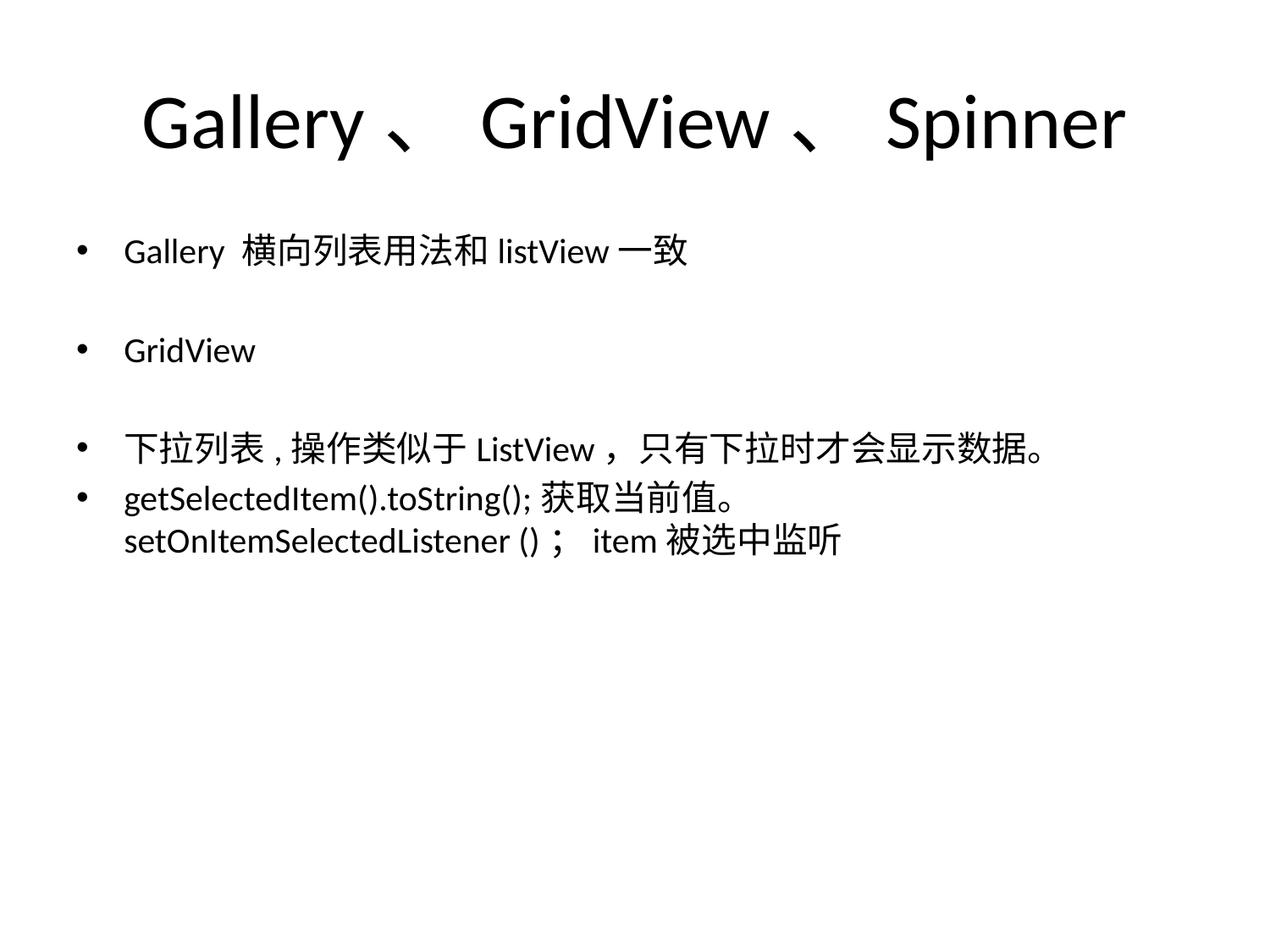

# Gallery、GridView、Spinner
Gallery 横向列表用法和listView一致

GridView

下拉列表,操作类似于ListView，只有下拉时才会显示数据。
getSelectedItem().toString();获取当前值。
setOnItemSelectedListener ()；item被选中监听